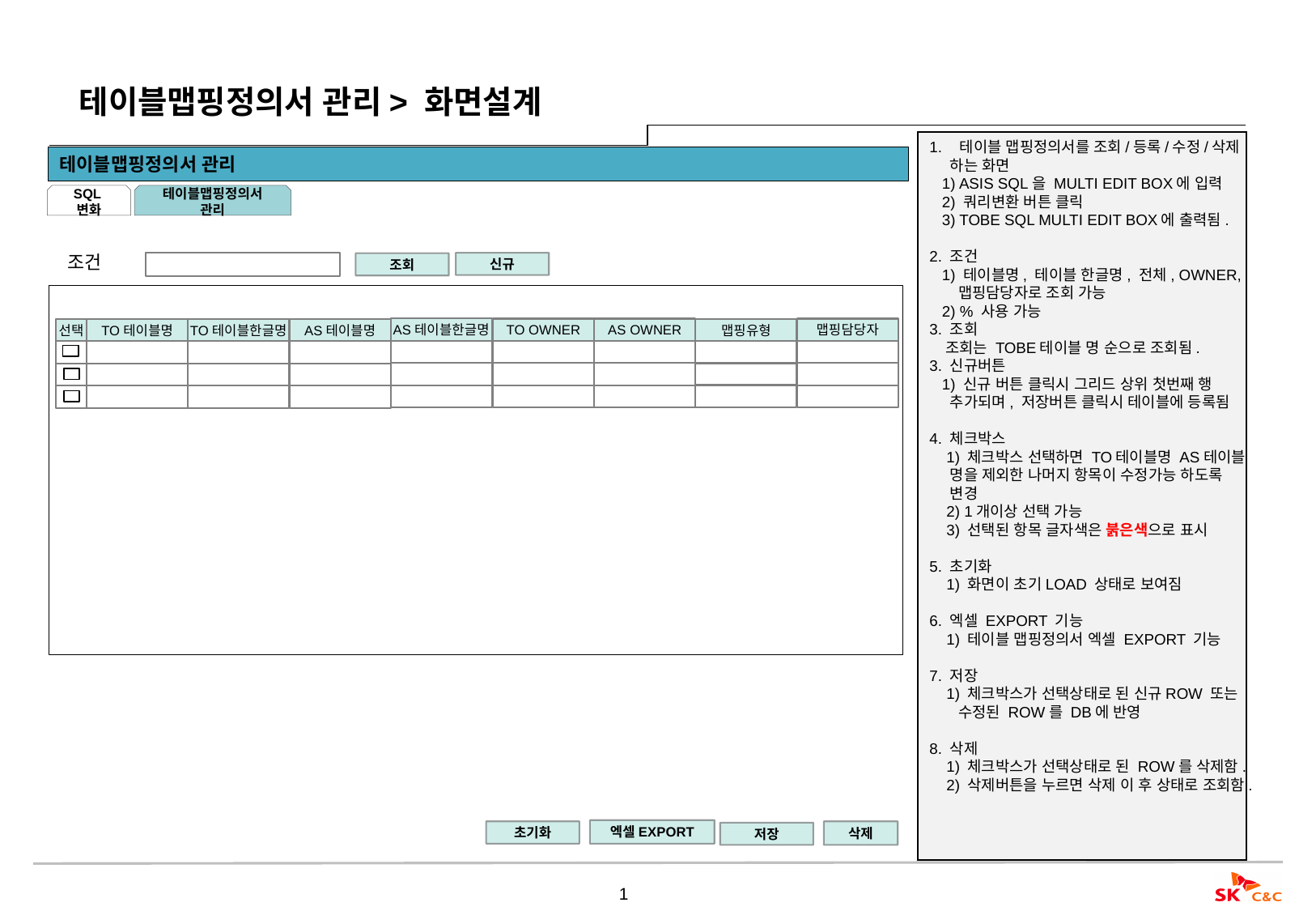

테이블맵핑정의서 관리> 화면설계

테이블 맵핑정의서를 조회/등록/수정/삭제
    하는 화면
   1) ASIS SQL을 MULTI EDIT BOX에 입력
   2) 쿼리변환 버튼 클릭
   3) TOBE SQL MULTI EDIT BOX에 출력됨.

2. 조건
   1) 테이블명, 테이블 한글명, 전체, OWNER,
      맵핑담당자로 조회 가능
   2) % 사용 가능
3. 조회
   조회는 TOBE테이블 명 순으로 조회됨.
3. 신규버튼
   1) 신규 버튼 클릭시 그리드 상위 첫번째 행
    추가되며, 저장버튼 클릭시 테이블에 등록됨

4. 체크박스
    1) 체크박스 선택하면 TO테이블명 AS테이블
    명을 제외한 나머지 항목이 수정가능 하도록
    변경
    2) 1개이상 선택 가능
    3) 선택된 항목 글자색은 붉은색으로 표시

5. 초기화
    1) 화면이 초기LOAD 상태로 보여짐

6. 엑셀 EXPORT 기능
    1) 테이블 맵핑정의서 엑셀 EXPORT 기능

7. 저장
    1) 체크박스가 선택상태로 된 신규ROW 또는
      수정된 ROW를 DB에 반영

8. 삭제
    1) 체크박스가 선택상태로 된 ROW를 삭제함.
    2) 삭제버튼을 누르면 삭제 이 후 상태로 조회함.
테이블맵핑정의서 관리
SQL변화
테이블맵핑정의서 관리
조건

신규
조회

AS테이블한글명
TO OWNER
AS OWNER
맵핑담당자
선택
AS테이블명
TO테이블명
TO테이블한글명
맵핑유형

엑셀EXPORT
초기화
삭제
저장